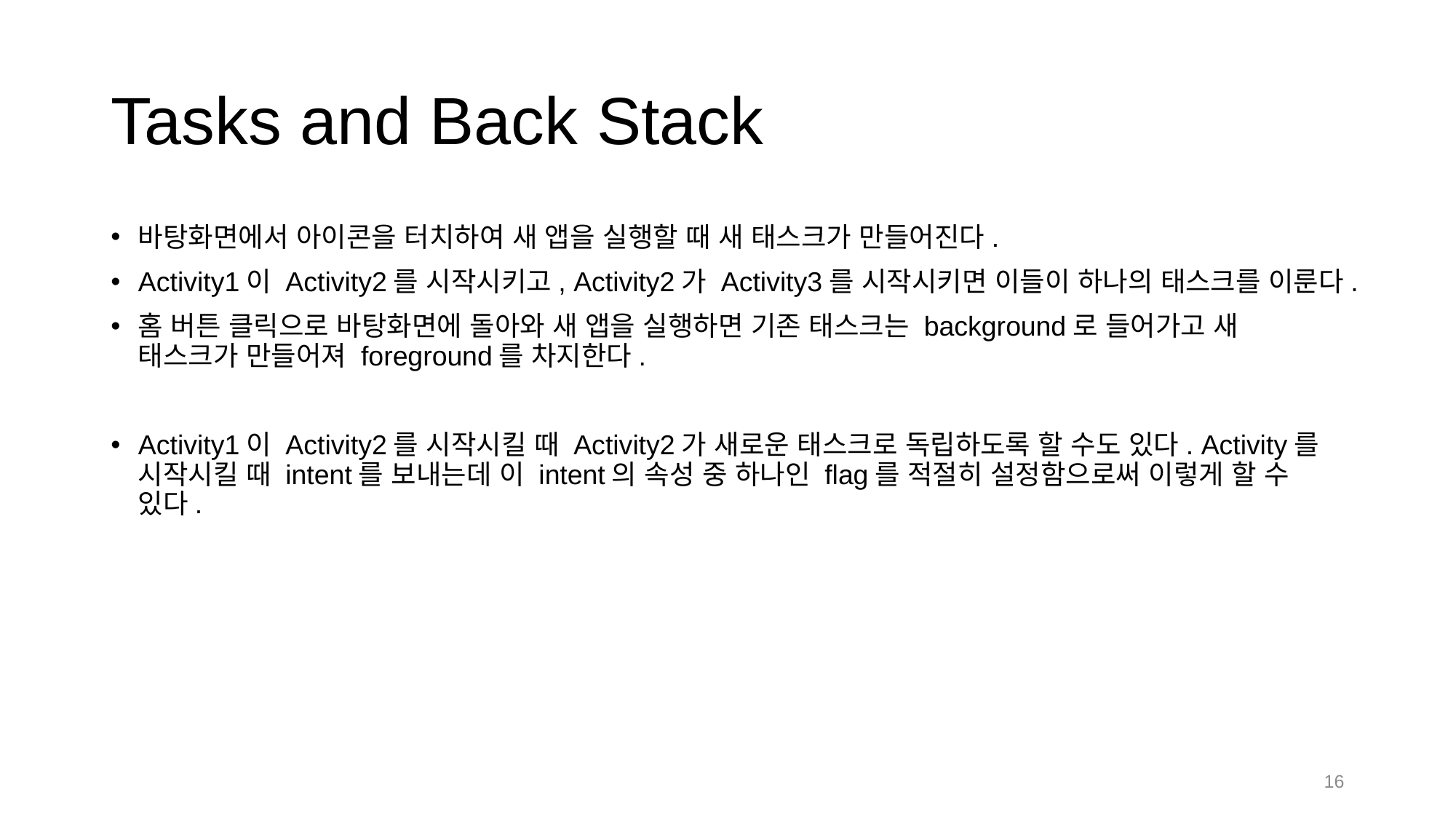

# Tasks and Back Stack
바탕화면에서 아이콘을 터치하여 새 앱을 실행할 때 새 태스크가 만들어진다.
Activity1이 Activity2를 시작시키고, Activity2가 Activity3를 시작시키면 이들이 하나의 태스크를 이룬다.
홈 버튼 클릭으로 바탕화면에 돌아와 새 앱을 실행하면 기존 태스크는 background로 들어가고 새 태스크가 만들어져 foreground를 차지한다.

Activity1이 Activity2를 시작시킬 때 Activity2가 새로운 태스크로 독립하도록 할 수도 있다. Activity를 시작시킬 때 intent를 보내는데 이 intent의 속성 중 하나인 flag를 적절히 설정함으로써 이렇게 할 수 있다.
16